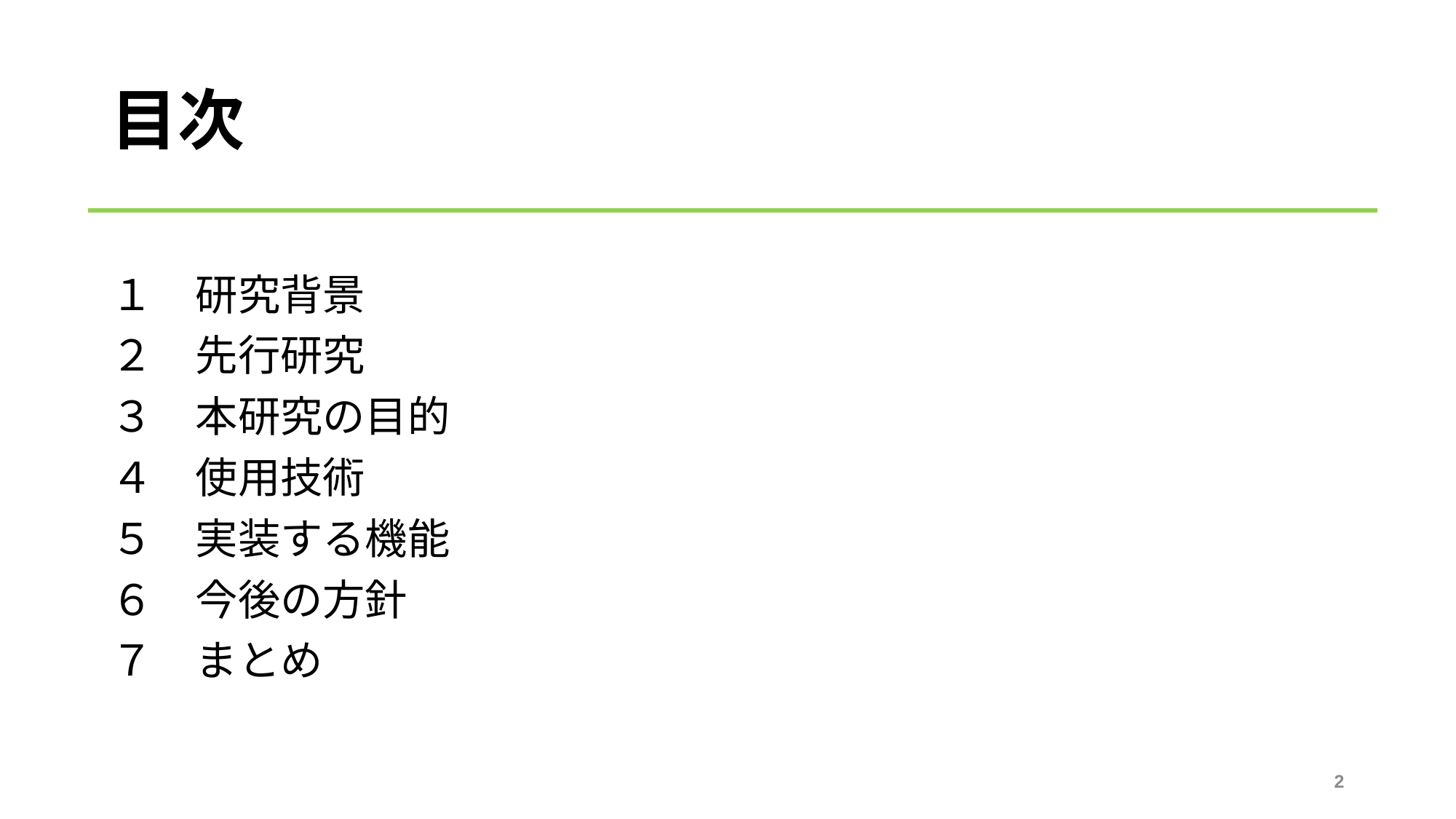

# 目次

１　研究背景
２　先行研究
３　本研究の目的
４　使用技術
５　実装する機能
６　今後の方針
７　まとめ

2